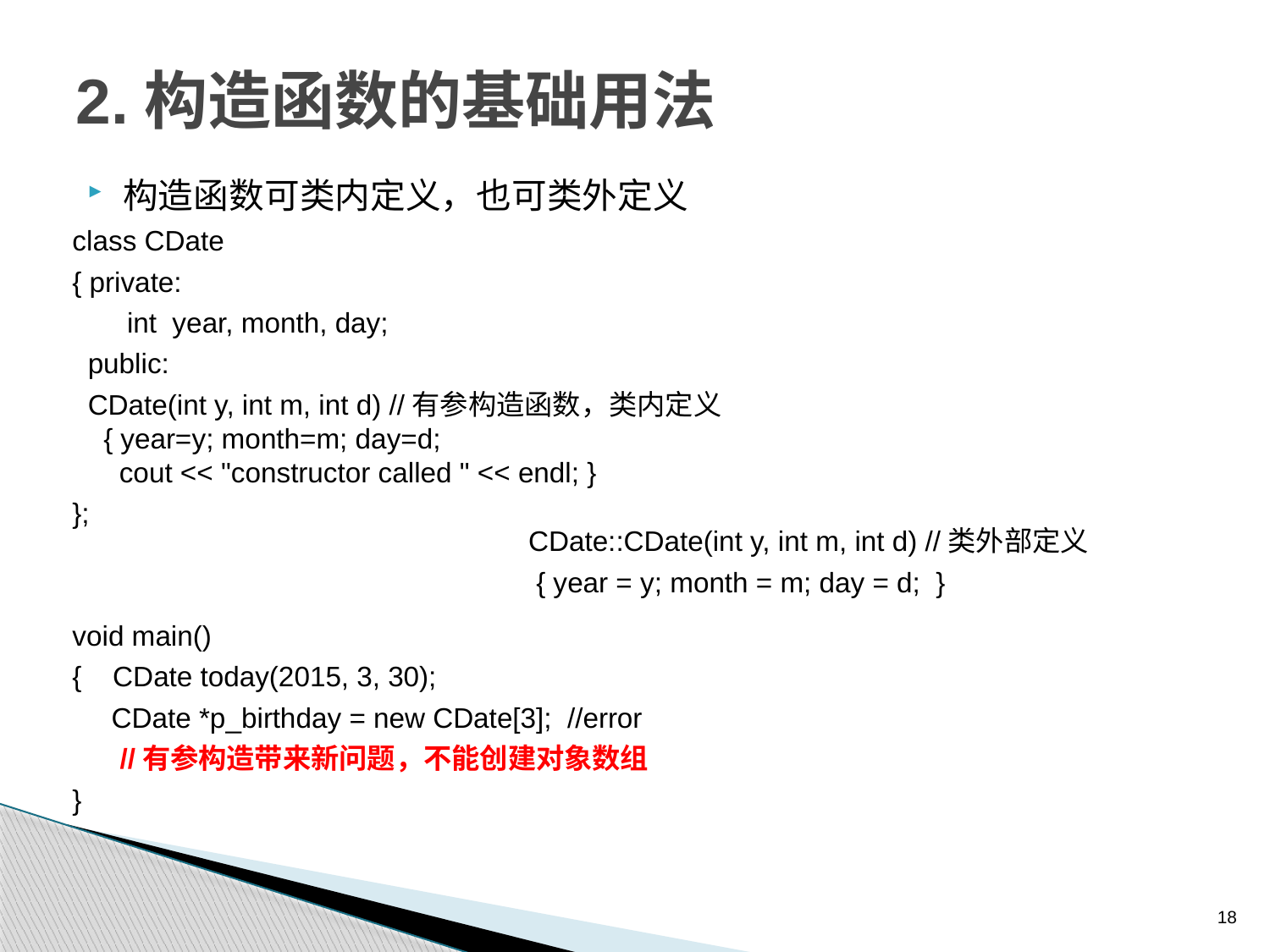

# 2.构造函数的基础用法
构造函数可类内定义，也可类外定义
class CDate
{ private:
       int  year, month, day;
  public:
  CDate(int y, int m, int d) //有参构造函数，类内定义
    { year=y; month=m; day=d;
      cout << "constructor called " << endl; }
};

void main()
{    CDate today(2015, 3, 30);
     CDate *p_birthday = new CDate[3];  //error
 	//有参构造带来新问题，不能创建对象数组
}

CDate::CDate(int y, int m, int d) //类外部定义
 { year = y; month = m; day = d;  }
18